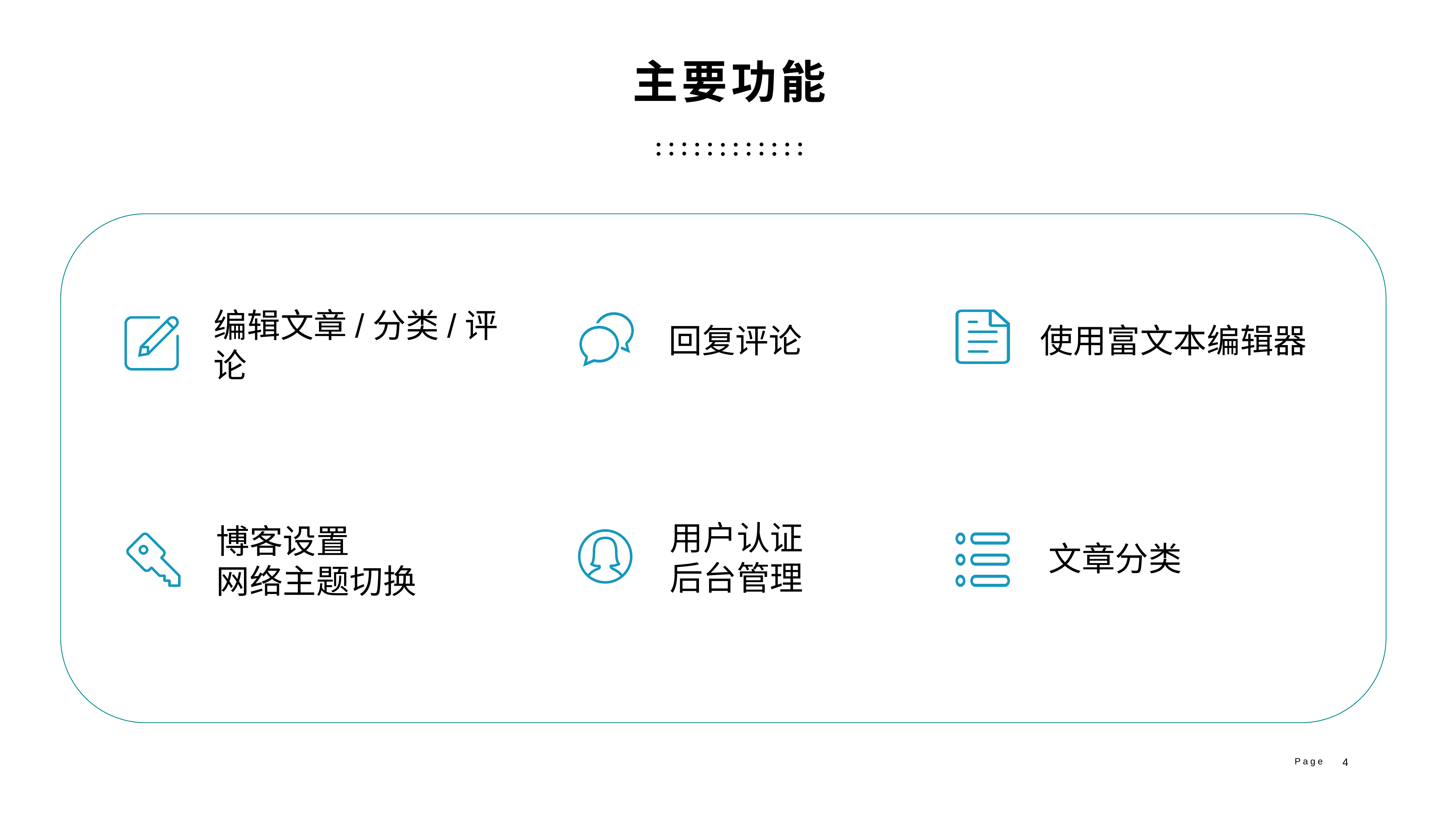

主要功能

回复评论
使用富文本编辑器
编辑文章/分类/评论
用户认证
后台管理
博客设置
网络主题切换

文章分类